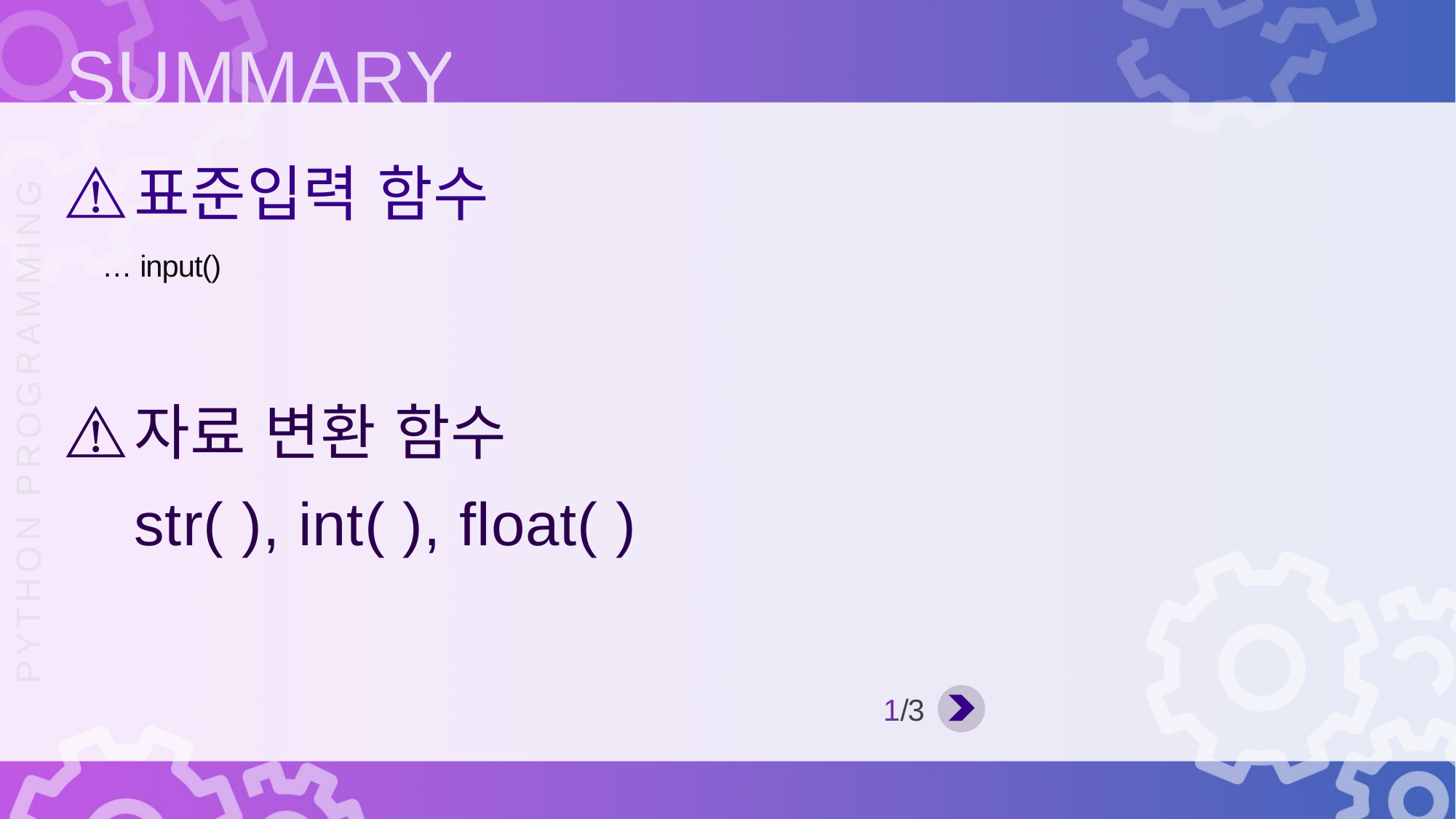

표준입력 함수
… input()
자료 변환 함수
str( ), int( ), float( )
1/3